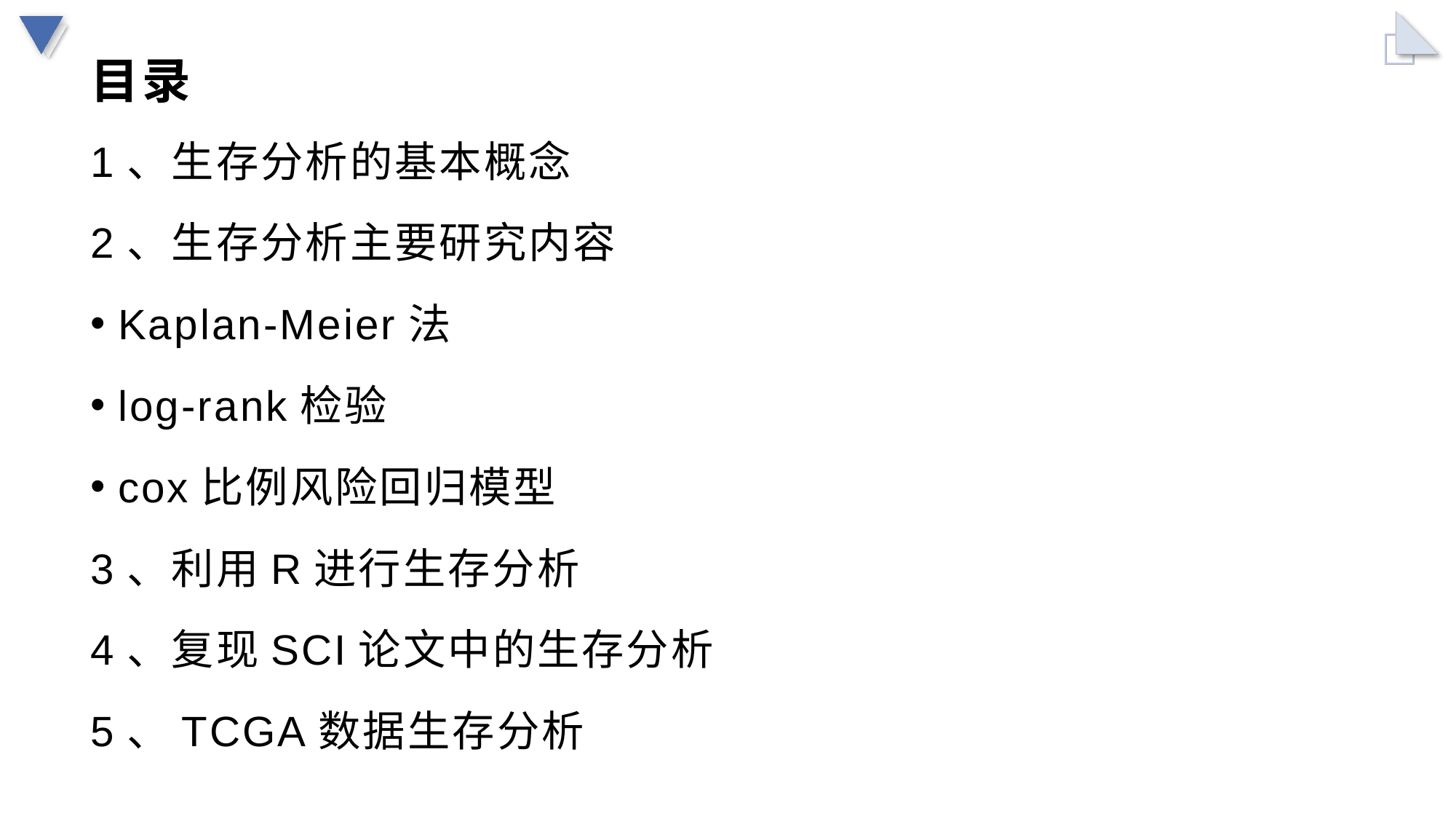

# 目录
1、生存分析的基本概念
2、生存分析主要研究内容
Kaplan-Meier法
log-rank检验
cox比例风险回归模型
3、利用R进行生存分析
4、复现SCI论文中的生存分析
5、TCGA数据生存分析